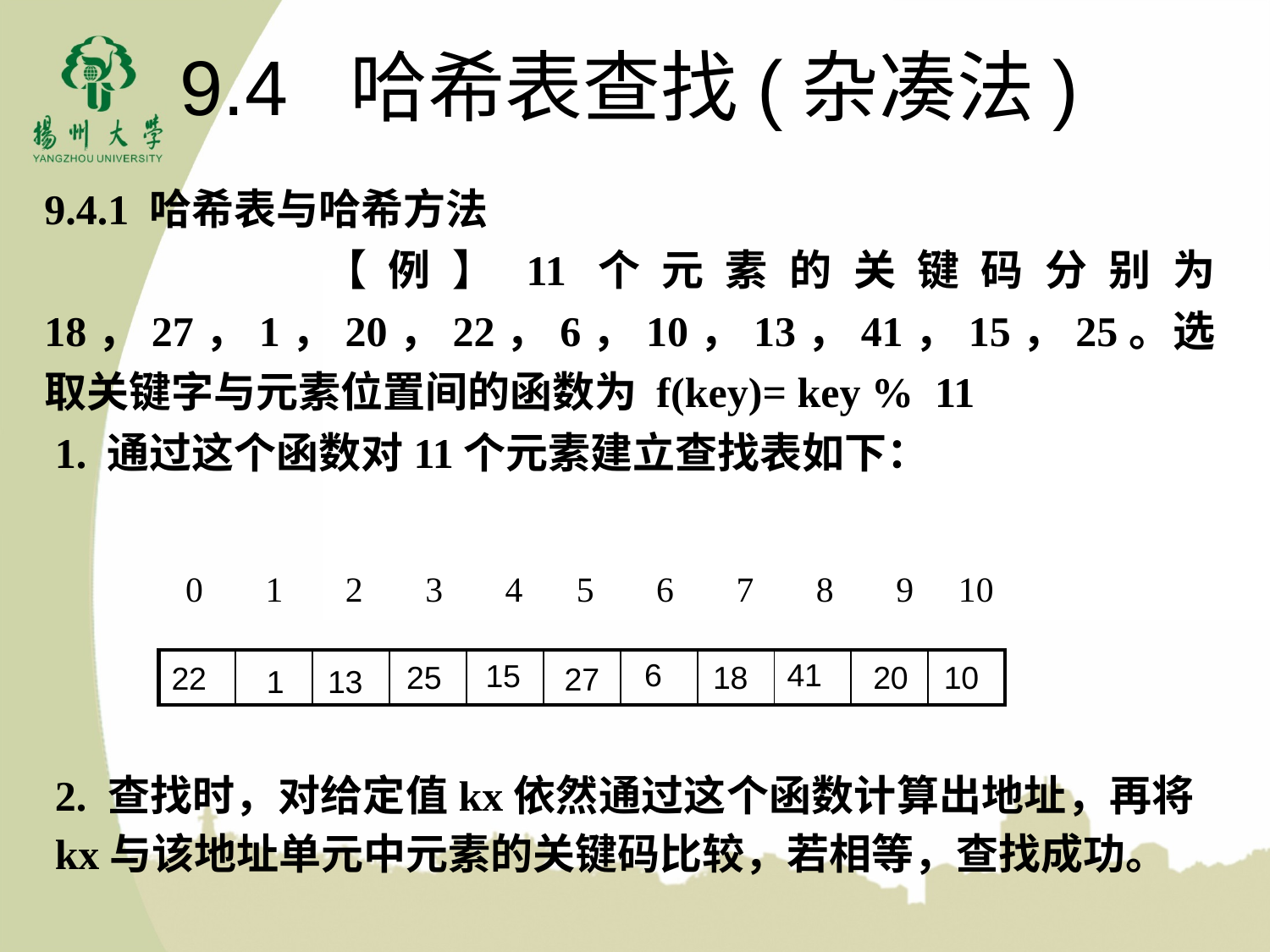

9.4  哈希表查找(杂凑法)

9.4.1 哈希表与哈希方法
        【例】11个元素的关键码分别为 18，27，1，20，22，6，10，13，41，15，25。选取关键字与元素位置间的函数为 f(key)= key %  11
 1. 通过这个函数对11个元素建立查找表如下：
    0       1       2       3       4      5       6       7       8       9     10
41
6
15
|  |  |  |  |  |  |  |  |  |  |  |
| --- | --- | --- | --- | --- | --- | --- | --- | --- | --- | --- |
18
20
25
10
22
27
13
1
2. 查找时，对给定值kx依然通过这个函数计算出地址，再将kx与该地址单元中元素的关键码比较，若相等，查找成功。
54